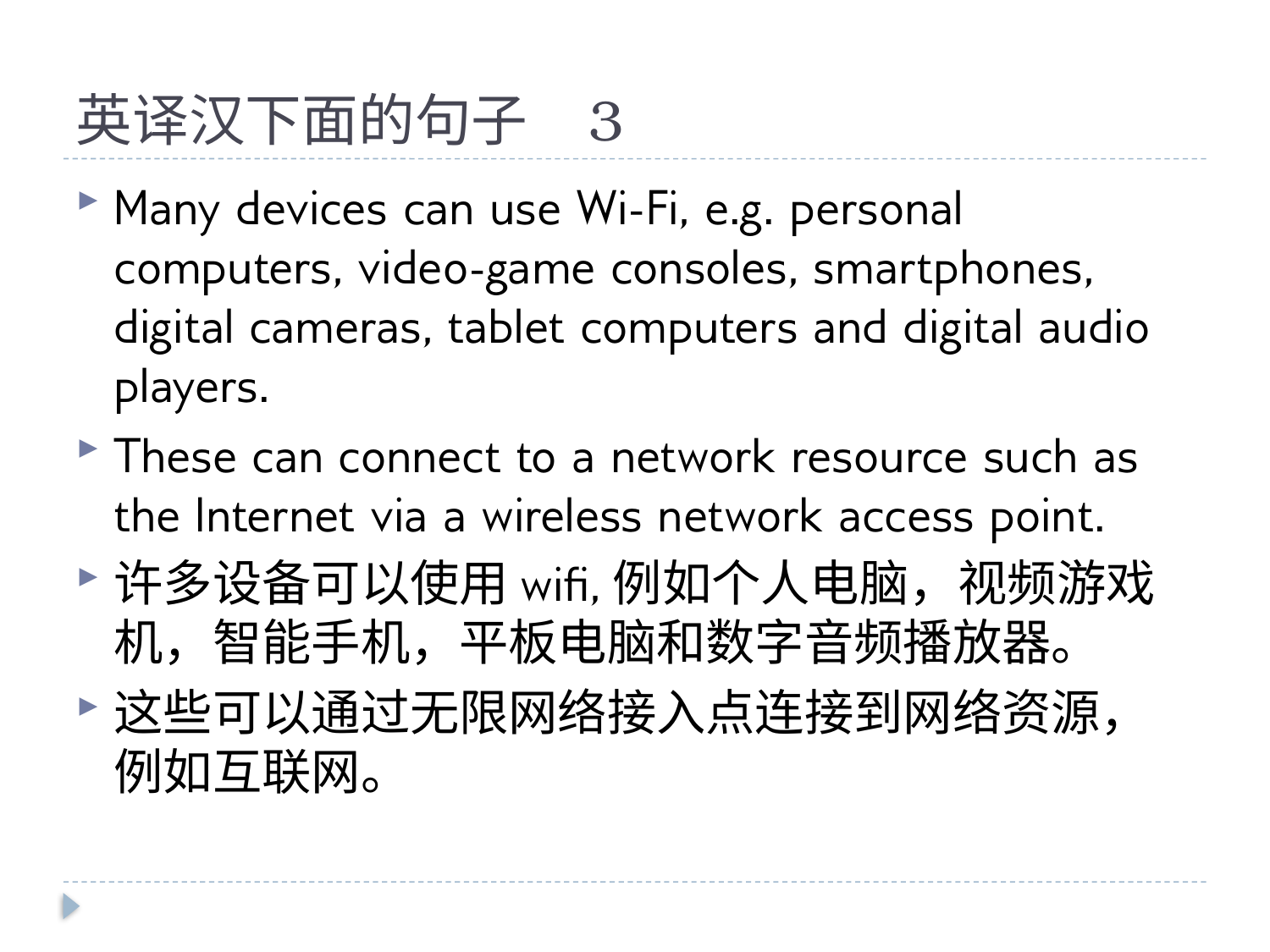

# 英译汉下面的句子   3
Many devices can use Wi-Fi, e.g. personal computers, video-game consoles, smartphones, digital cameras, tablet computers and digital audio players.
These can connect to a network resource such as the Internet via a wireless network access point.
许多设备可以使用wifi,例如个人电脑，视频游戏机，智能手机，平板电脑和数字音频播放器。
这些可以通过无限网络接入点连接到网络资源，例如互联网。